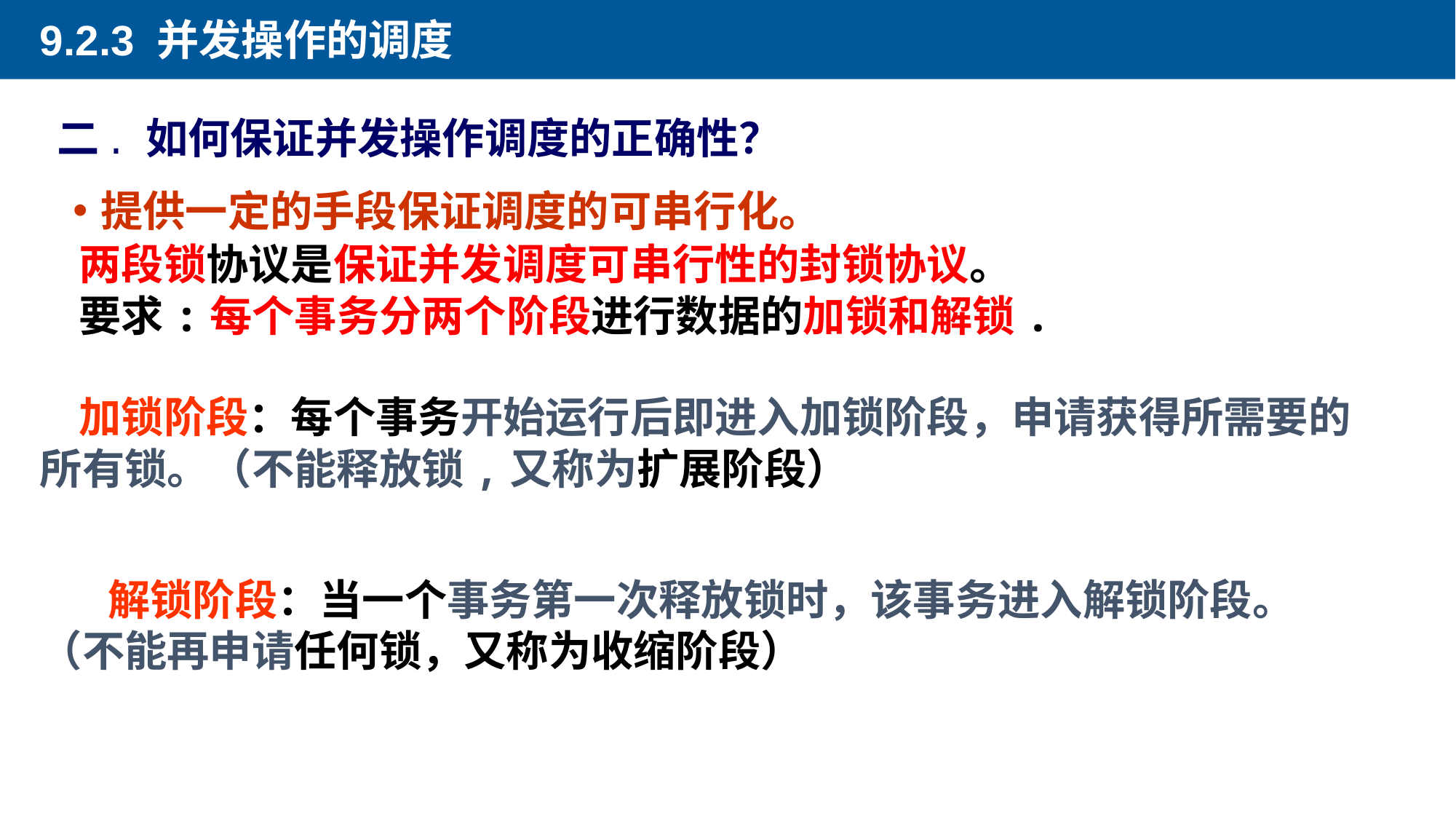

9.2.3 并发操作的调度
二. 如何保证并发操作调度的正确性？
提供一定的手段保证调度的可串行化。
   两段锁协议是保证并发调度可串行性的封锁协议。
   要求:每个事务分两个阶段进行数据的加锁和解锁.

   加锁阶段：每个事务开始运行后即进入加锁阶段，申请获得所需要的所有锁。（不能释放锁,又称为扩展阶段）

      解锁阶段：当一个事务第一次释放锁时，该事务进入解锁阶段。（不能再申请任何锁，又称为收缩阶段）